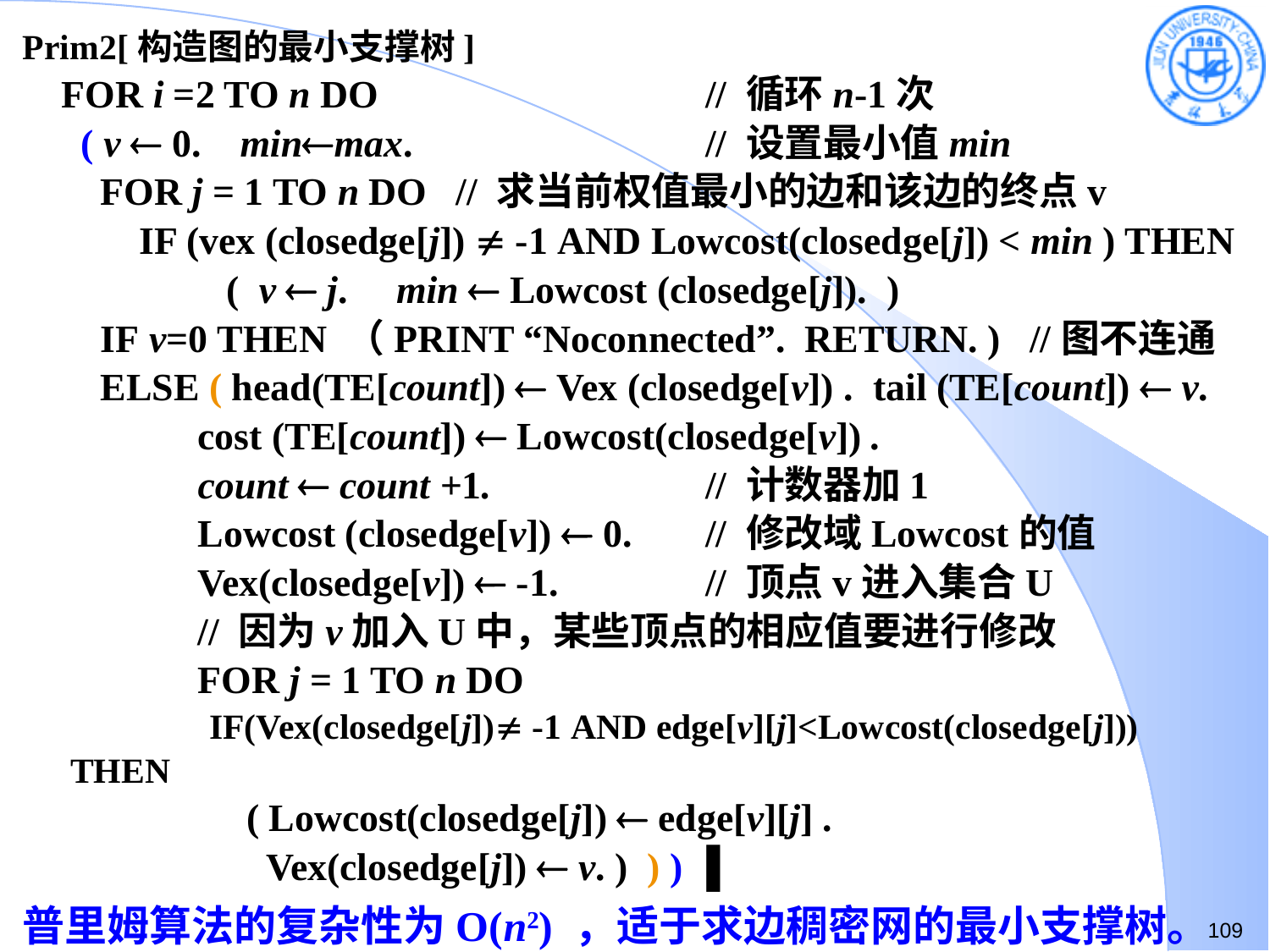

Prim2[构造图的最小支撑树]
    FOR i =2 TO n DO  			// 循环n-1次
      ( v ← 0.    min←max.    		// 设置最小值min
        FOR j = 1 TO n DO   // 求当前权值最小的边和该边的终点v
            IF (vex (closedge[j]) ≠ -1 AND Lowcost(closedge[j]) < min ) THEN
		   (  v ← j.     min ← Lowcost (closedge[j]).  )
        IF v=0 THEN （PRINT “Noconnected”.  RETURN. )   //图不连通
        ELSE ( head(TE[count]) ← Vex (closedge[v]) .  tail (TE[count]) ← v.
                  cost (TE[count]) ← Lowcost(closedge[v]) .
                  count ← count +1.		// 计数器加1
                  Lowcost (closedge[v]) ← 0.  	// 修改域Lowcost的值
                  Vex(closedge[v]) ← -1.		// 顶点v进入集合U
                  // 因为v加入U中，某些顶点的相应值要进行修改
                  FOR j = 1 TO n DO
                     IF(Vex(closedge[j])≠ -1 AND edge[v][j]<Lowcost(closedge[j])) THEN
                       ( Lowcost(closedge[j]) ← edge[v][j] .
                         Vex(closedge[j]) ← v. )  ) ) ▐
普里姆算法的复杂性为O(n2) ，适于求边稠密网的最小支撑树。